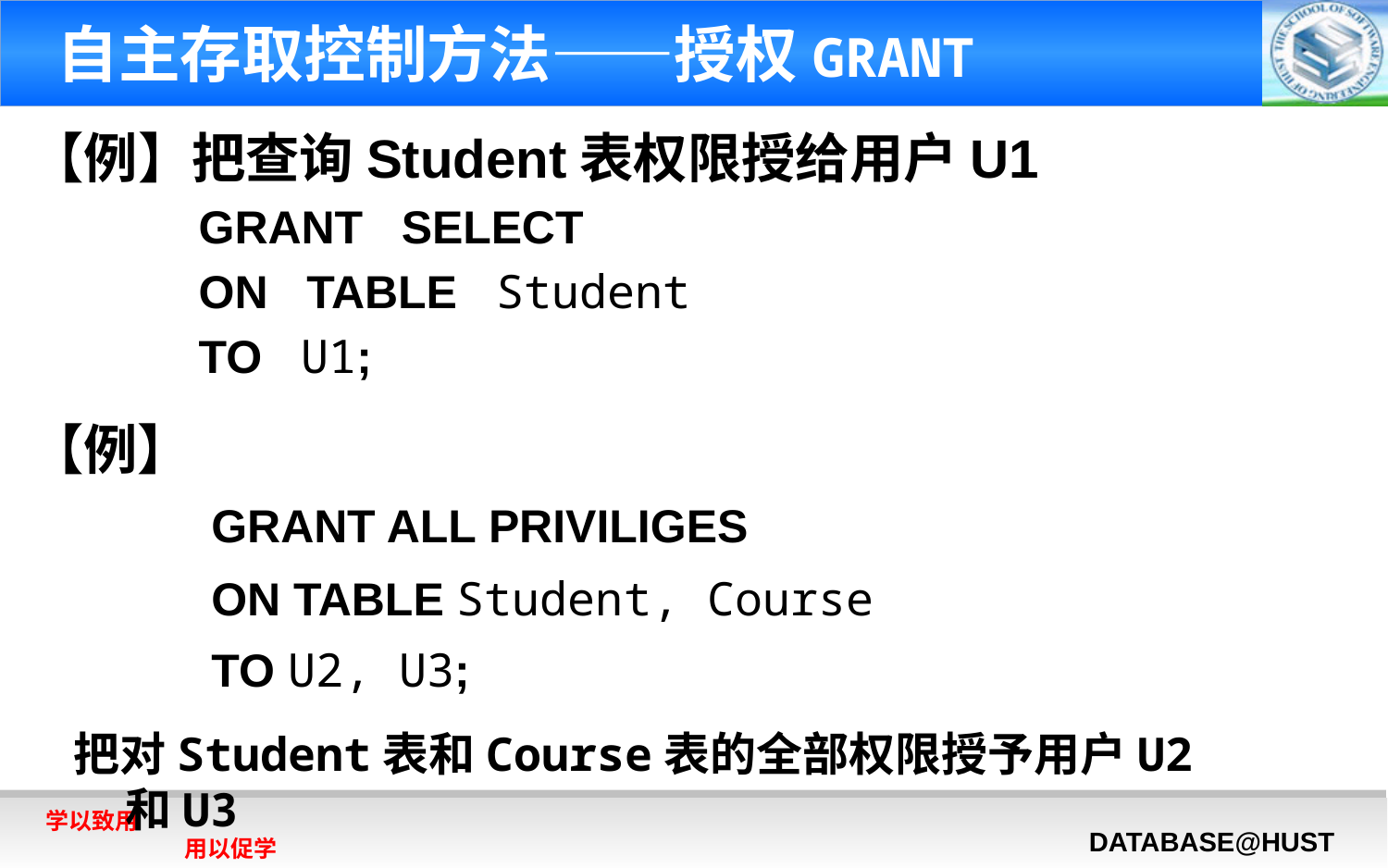

# 自主存取控制方法——授权GRANT
【例】把查询Student表权限授给用户U1
             GRANT   SELECT
             ON   TABLE   Student
             TO   U1;
【例】
              GRANT ALL PRIVILIGES
              ON TABLE Student, Course
              TO U2, U3;
把对Student表和Course表的全部权限授予用户U2和U3